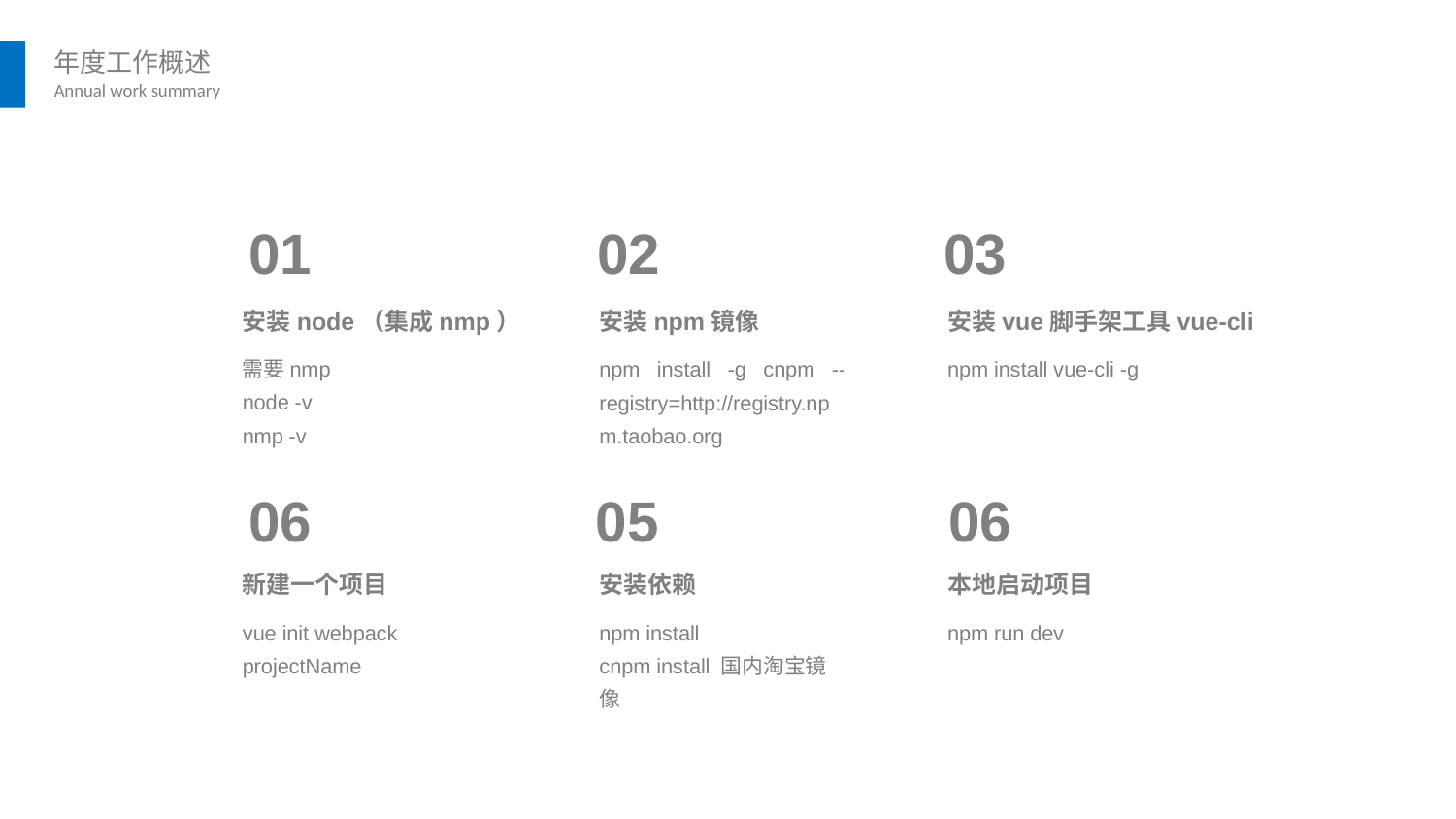

01
02
03
安装node（集成nmp）
安装npm镜像

安装vue脚手架工具vue-cli
需要nmp
node -v
nmp -v

npm install -g cnpm --registry=http://registry.npm.taobao.org
npm install vue-cli -g
06
05
06
新建一个项目
安装依赖
本地启动项目
vue init webpack projectName
npm install
cnpm install 国内淘宝镜像
npm run dev